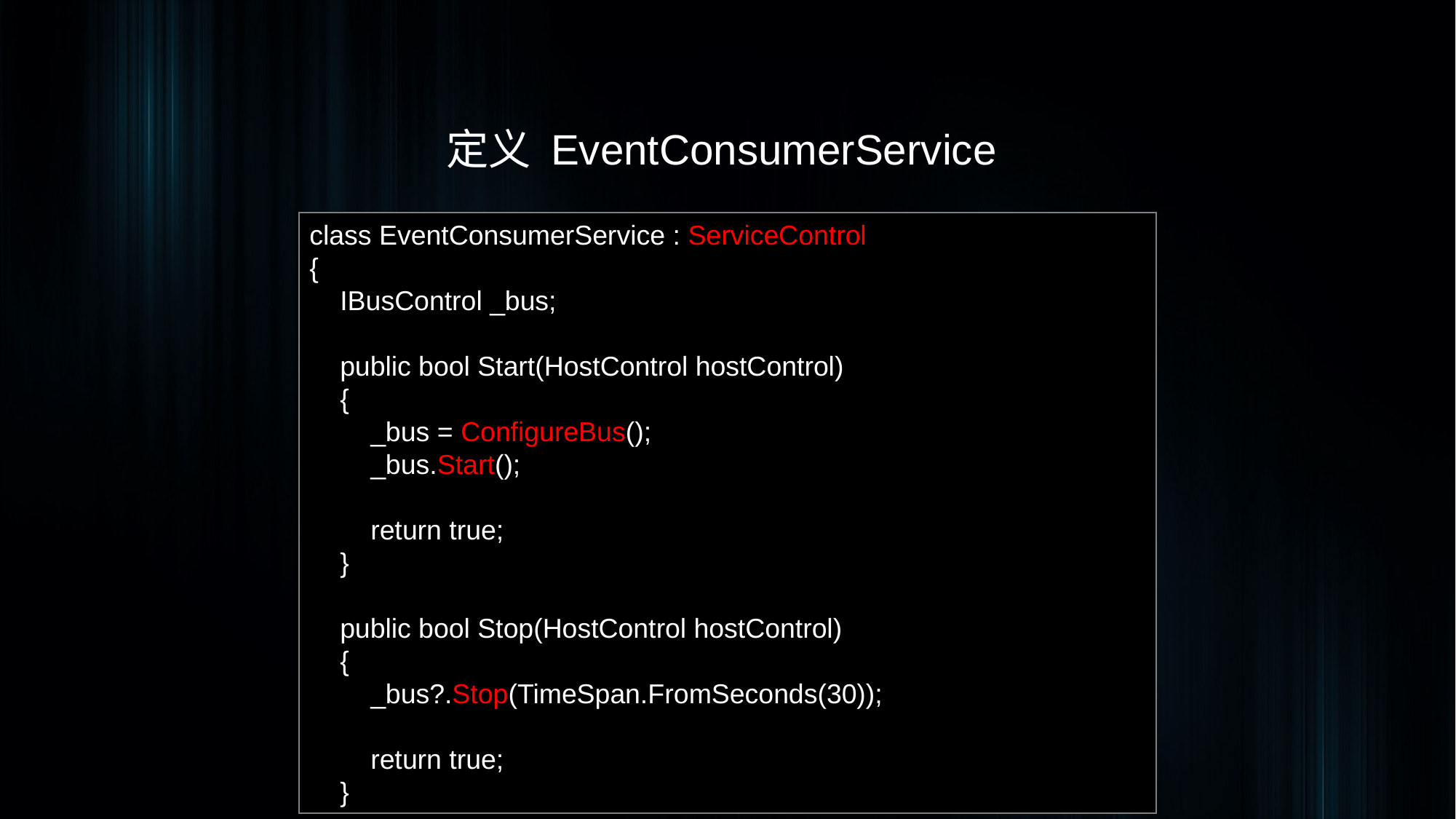

定义 EventConsumerService
class EventConsumerService : ServiceControl
{
    IBusControl _bus;

    public bool Start(HostControl hostControl)
    {
        _bus = ConfigureBus();
        _bus.Start();

        return true;
    }

    public bool Stop(HostControl hostControl)
    {
        _bus?.Stop(TimeSpan.FromSeconds(30));

        return true;
    }